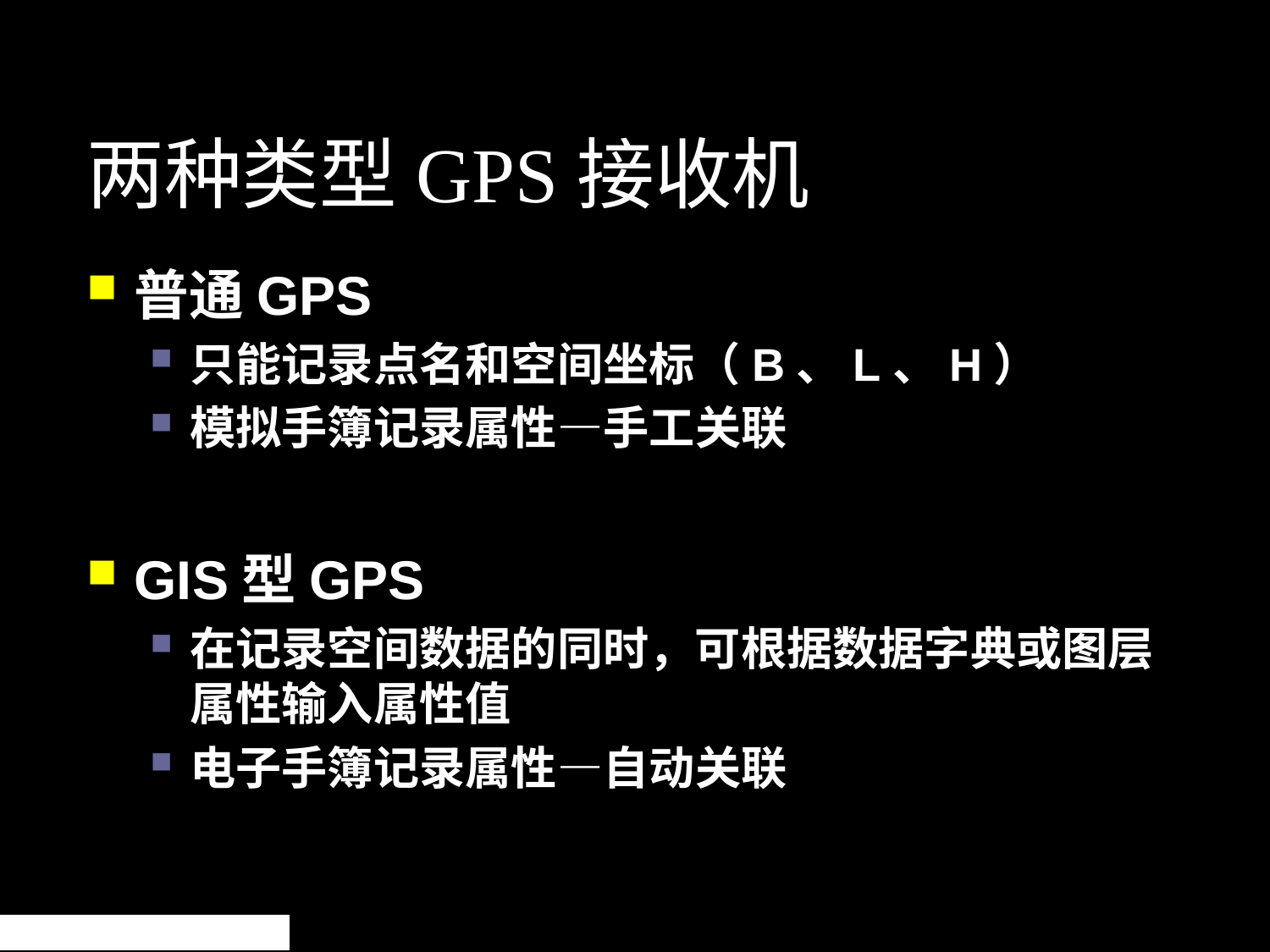

# 两种类型GPS接收机
普通GPS
只能记录点名和空间坐标（B、L、H）
模拟手簿记录属性—手工关联

GIS型GPS
在记录空间数据的同时，可根据数据字典或图层属性输入属性值
电子手簿记录属性—自动关联